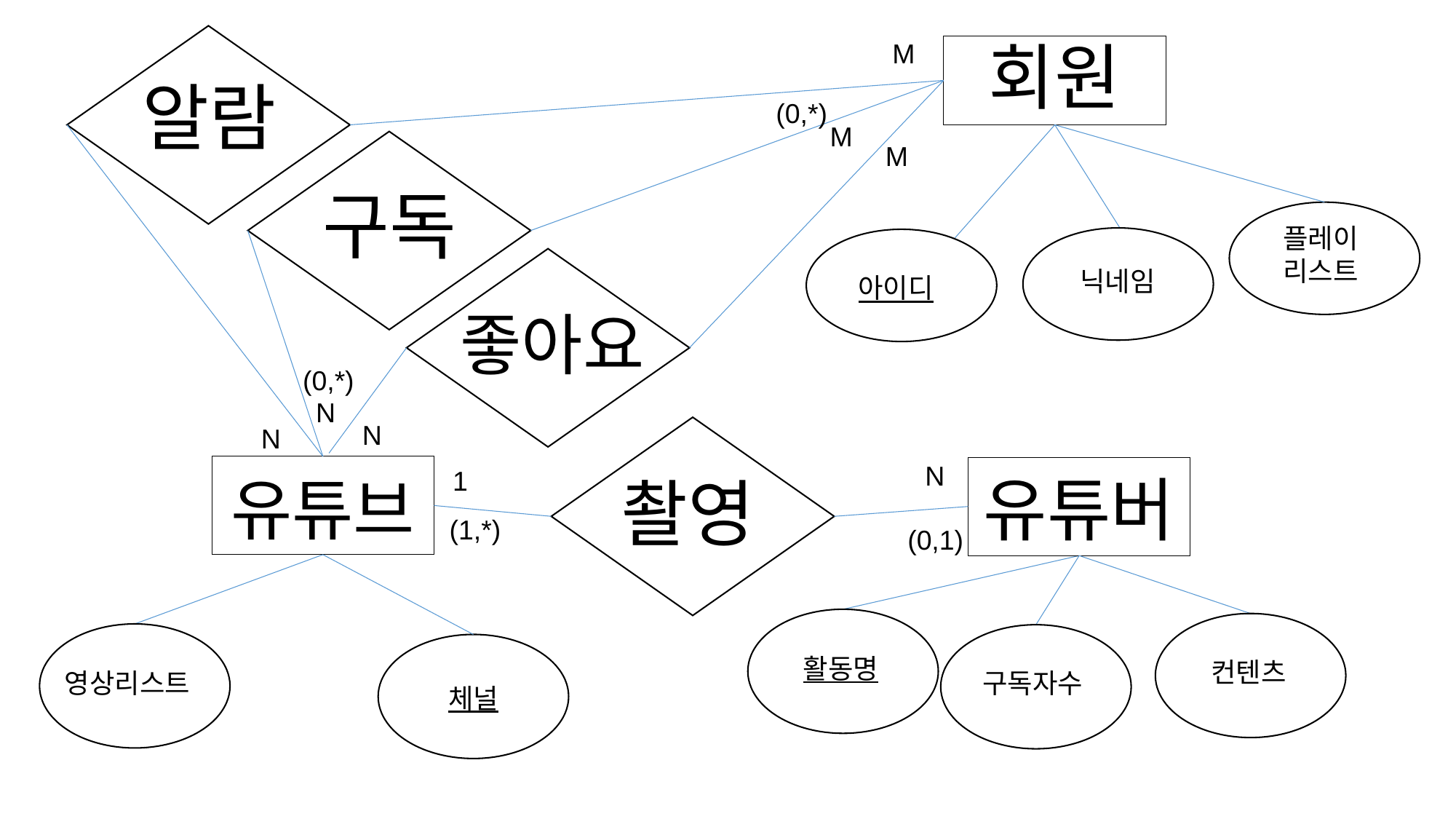

웹
알람
M
회원

닉네임

아이디

(0,*)
M
웹
구독
M

플레이리스트

좋아요
(0,*)
N
N
N
툰
촬영
N
# 유튜브
유튜버

활동명

컨텐츠

구독자수

1
(1,*)
(0,1)

영상리스트

체널